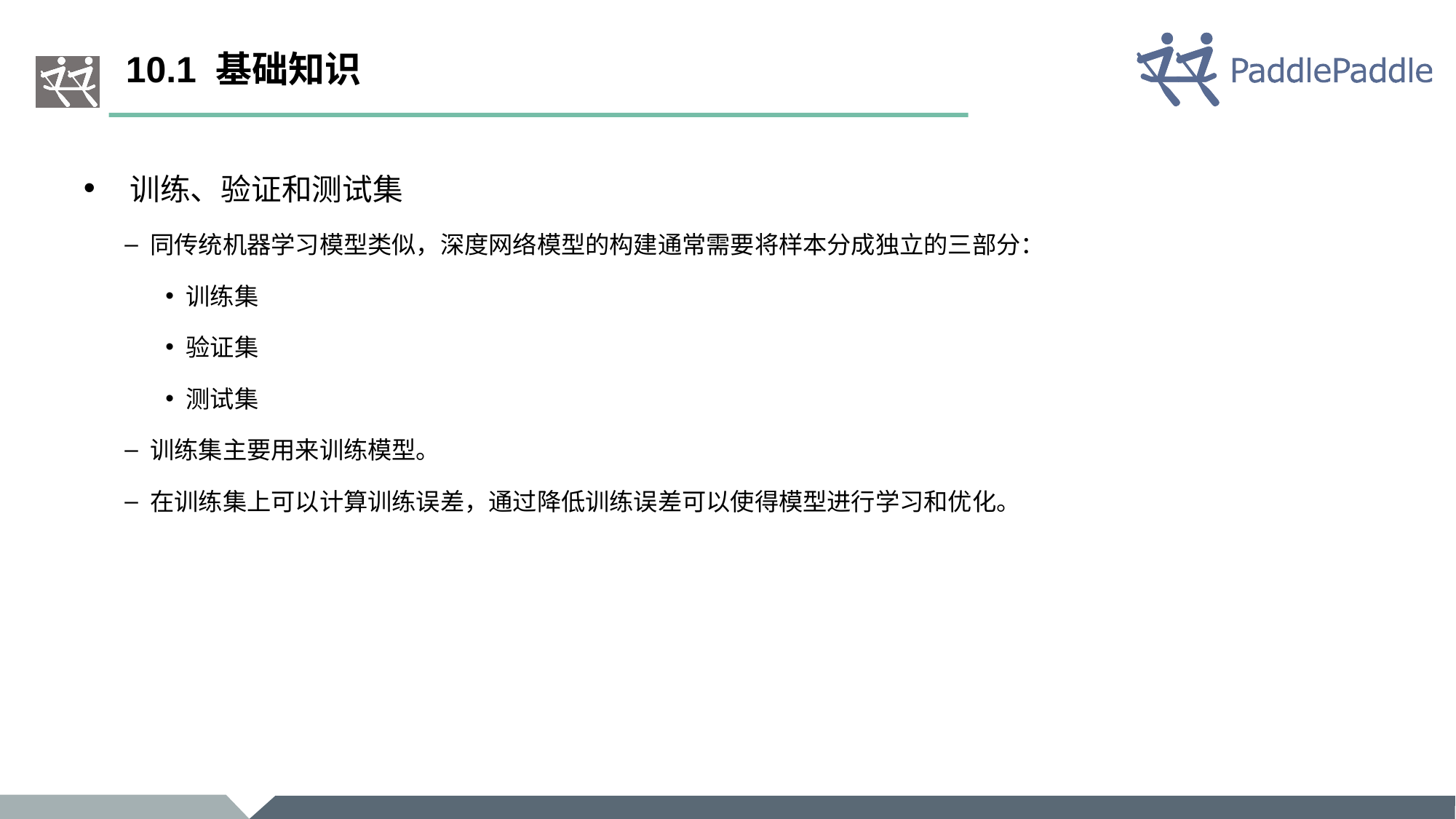

# 10.1 基础知识
 训练、验证和测试集
同传统机器学习模型类似，深度网络模型的构建通常需要将样本分成独立的三部分：
训练集
验证集
测试集
训练集主要用来训练模型。
在训练集上可以计算训练误差，通过降低训练误差可以使得模型进行学习和优化。